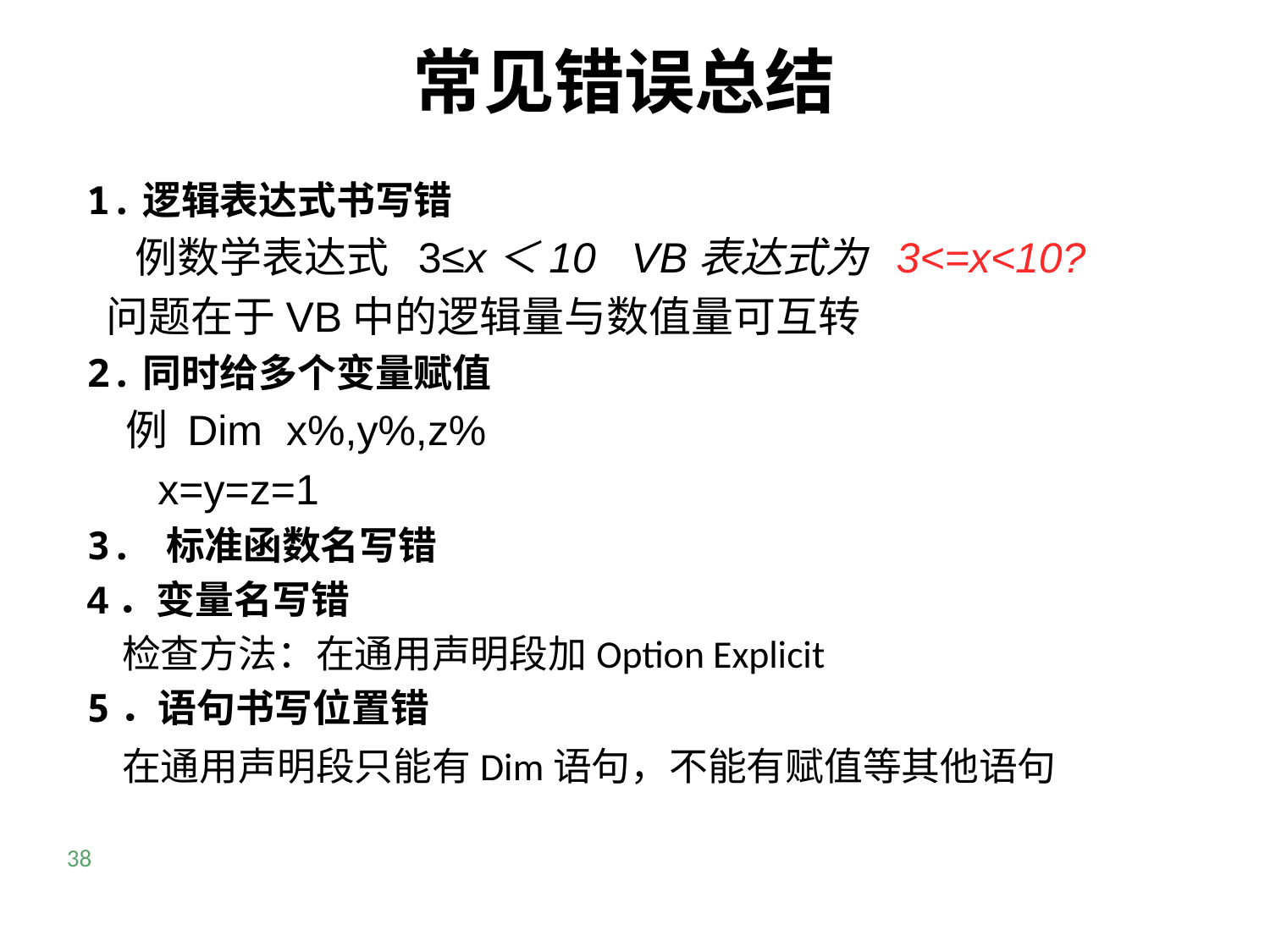

常见错误总结
1.逻辑表达式书写错
    例数学表达式  3≤x＜10   VB表达式为  3<=x<10?
 问题在于VB中的逻辑量与数值量可互转
2.同时给多个变量赋值
   例 Dim  x%,y%,z%
      x=y=z=1
3. 标准函数名写错
4．变量名写错
   检查方法：在通用声明段加Option Explicit
5．语句书写位置错
   在通用声明段只能有Dim语句，不能有赋值等其他语句
38